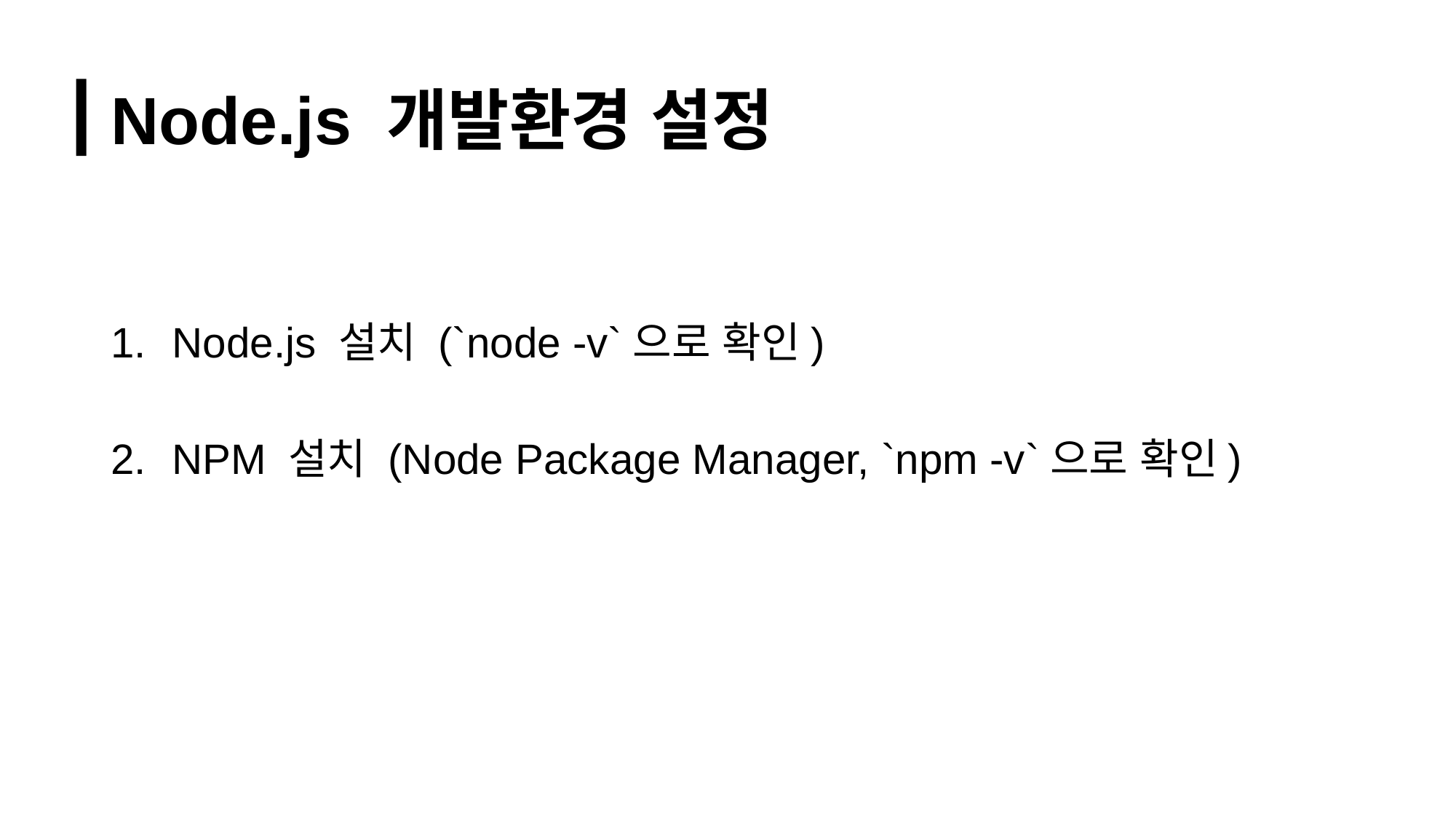

# Node.js 개발환경 설정

Node.js 설치 (`node -v`으로 확인)
NPM 설치 (Node Package Manager, `npm -v`으로 확인)